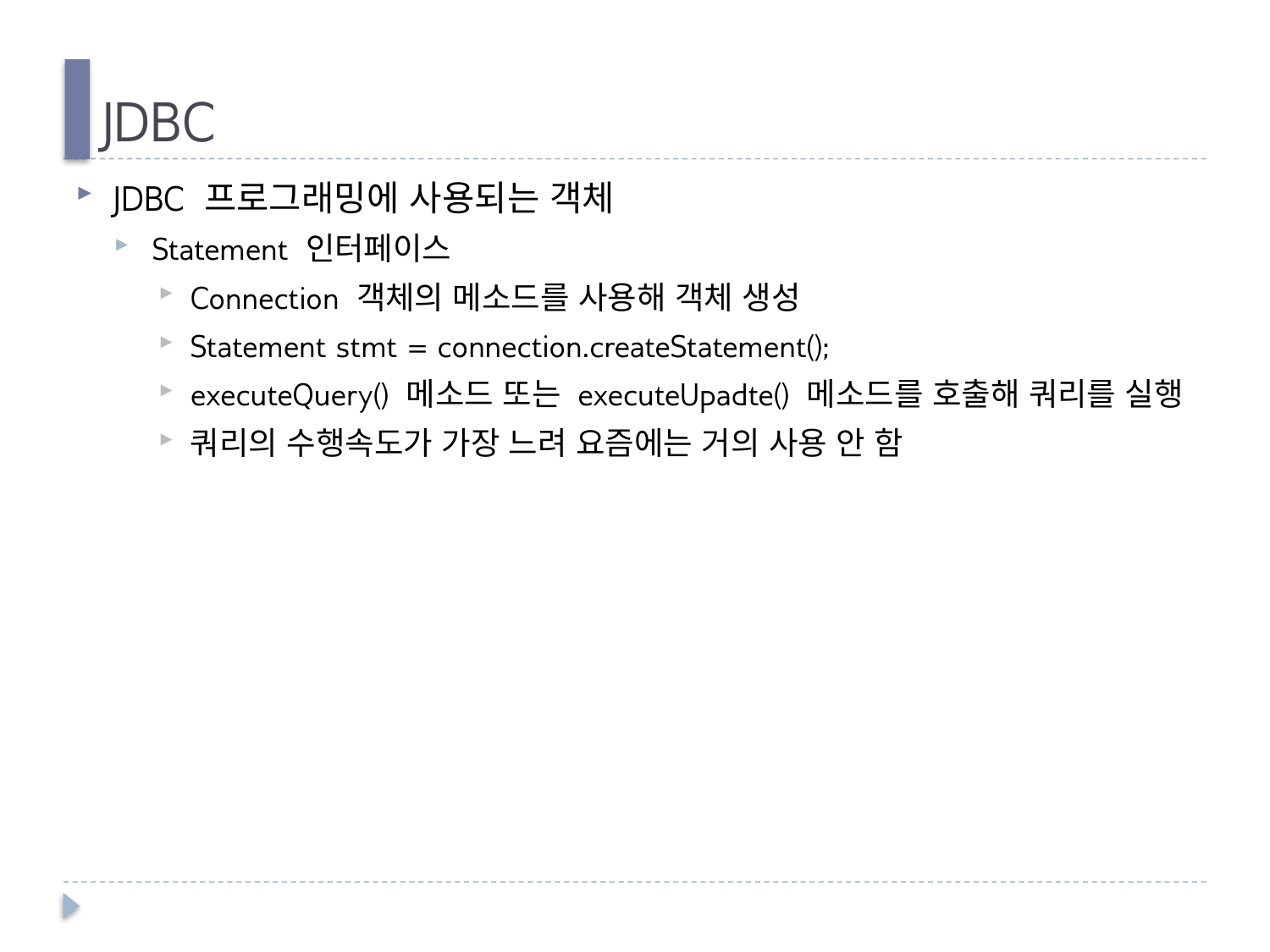

# JDBC
JDBC 프로그래밍에 사용되는 객체
Statement 인터페이스
Connection 객체의 메소드를 사용해 객체 생성
Statement stmt = connection.createStatement();
executeQuery() 메소드 또는 executeUpadte() 메소드를 호출해 쿼리를 실행
쿼리의 수행속도가 가장 느려 요즘에는 거의 사용 안 함